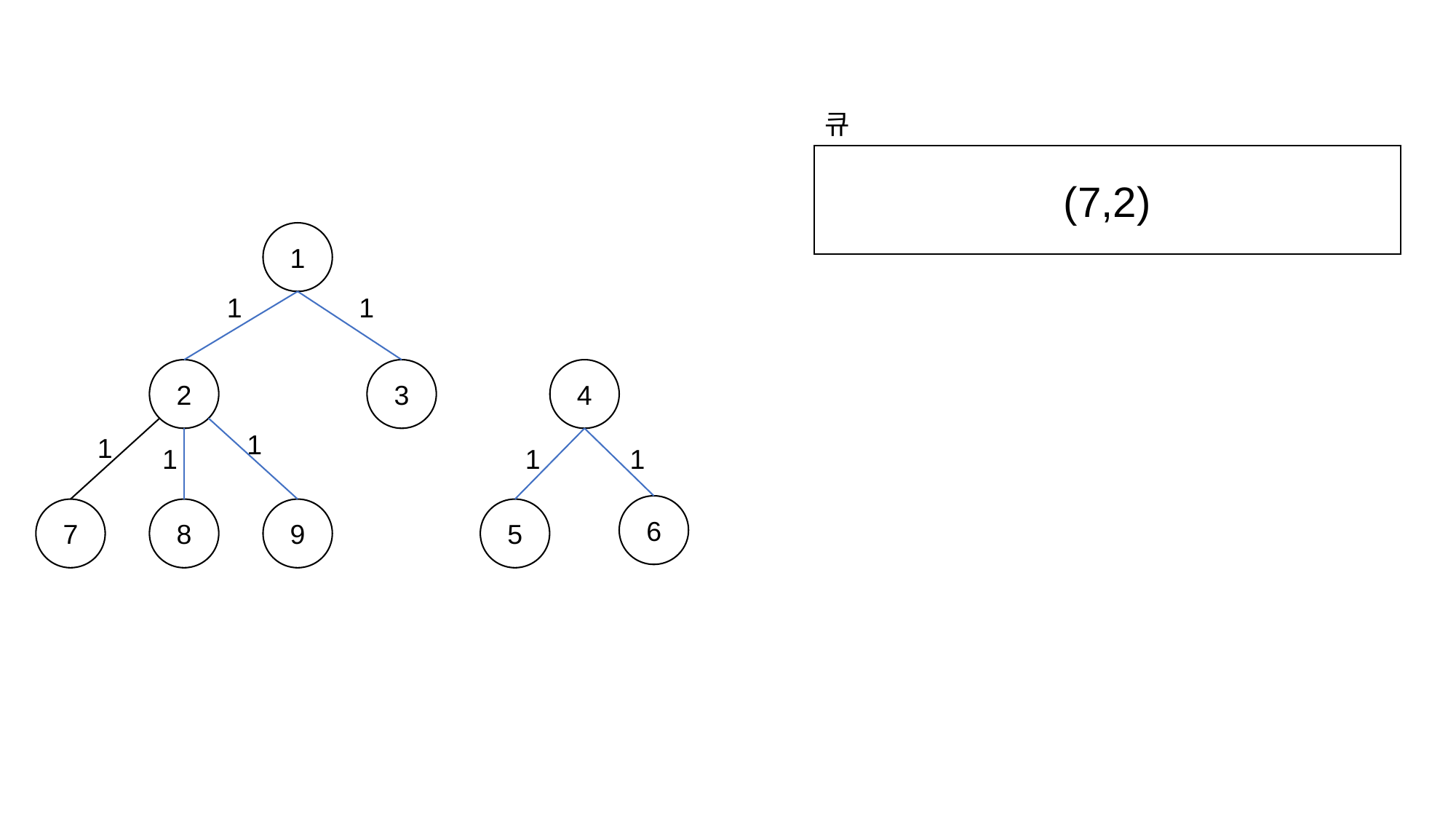

큐
(7,2)
1
1
1
4
2
3
1
1
1
1
1
6
5
7
8
9